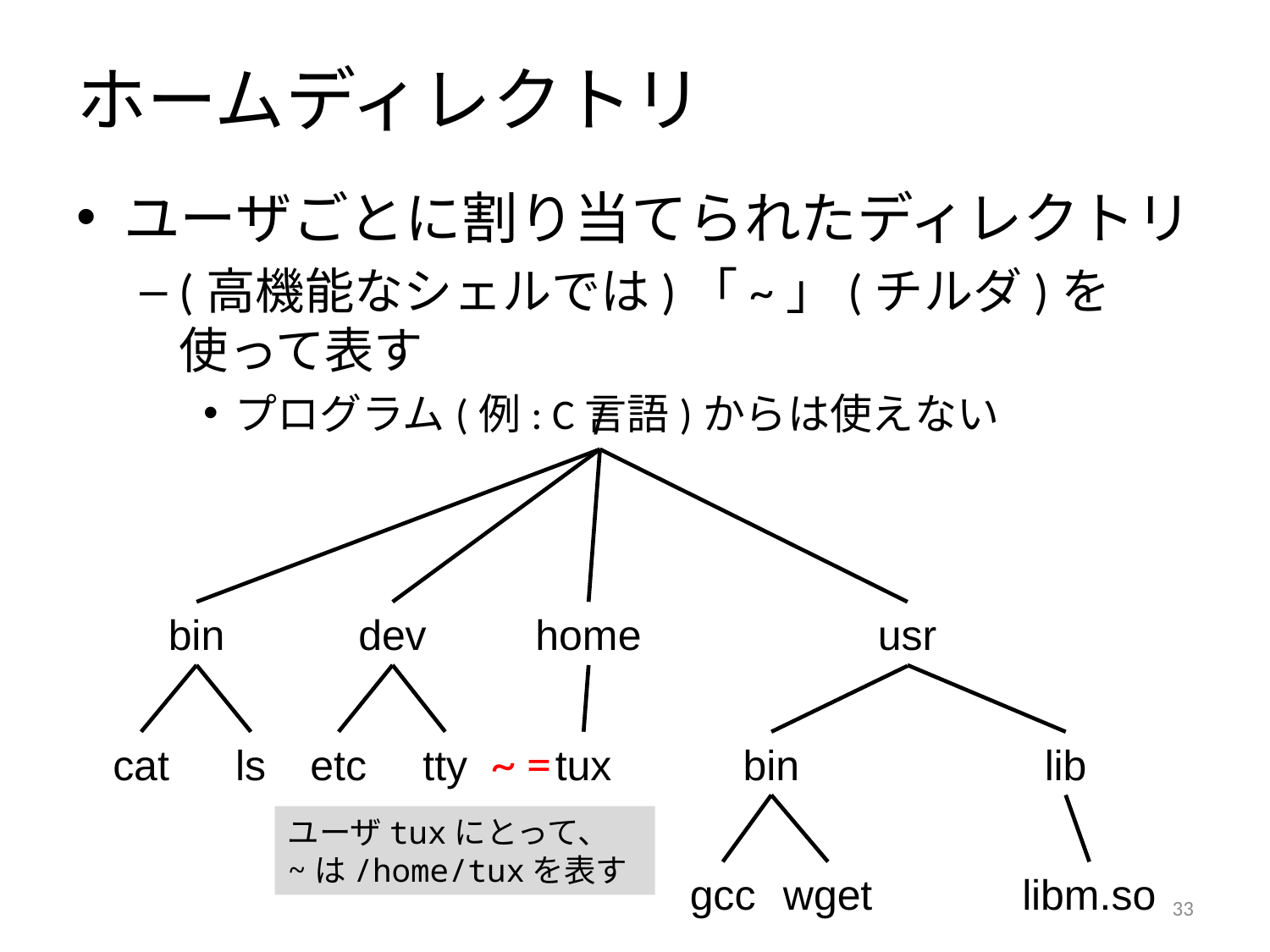

# ホームディレクトリ
ユーザごとに割り当てられたディレクトリ
(高機能なシェルでは)「~」(チルダ)を使って表す
プログラム(例: C言語)からは使えない
/
bin
dev
home
usr
cat
ls
etc
tty
tux
bin
lib
gcc
wget
libm.so
~ =
ユーザtuxにとって、
~は/home/tuxを表す
33